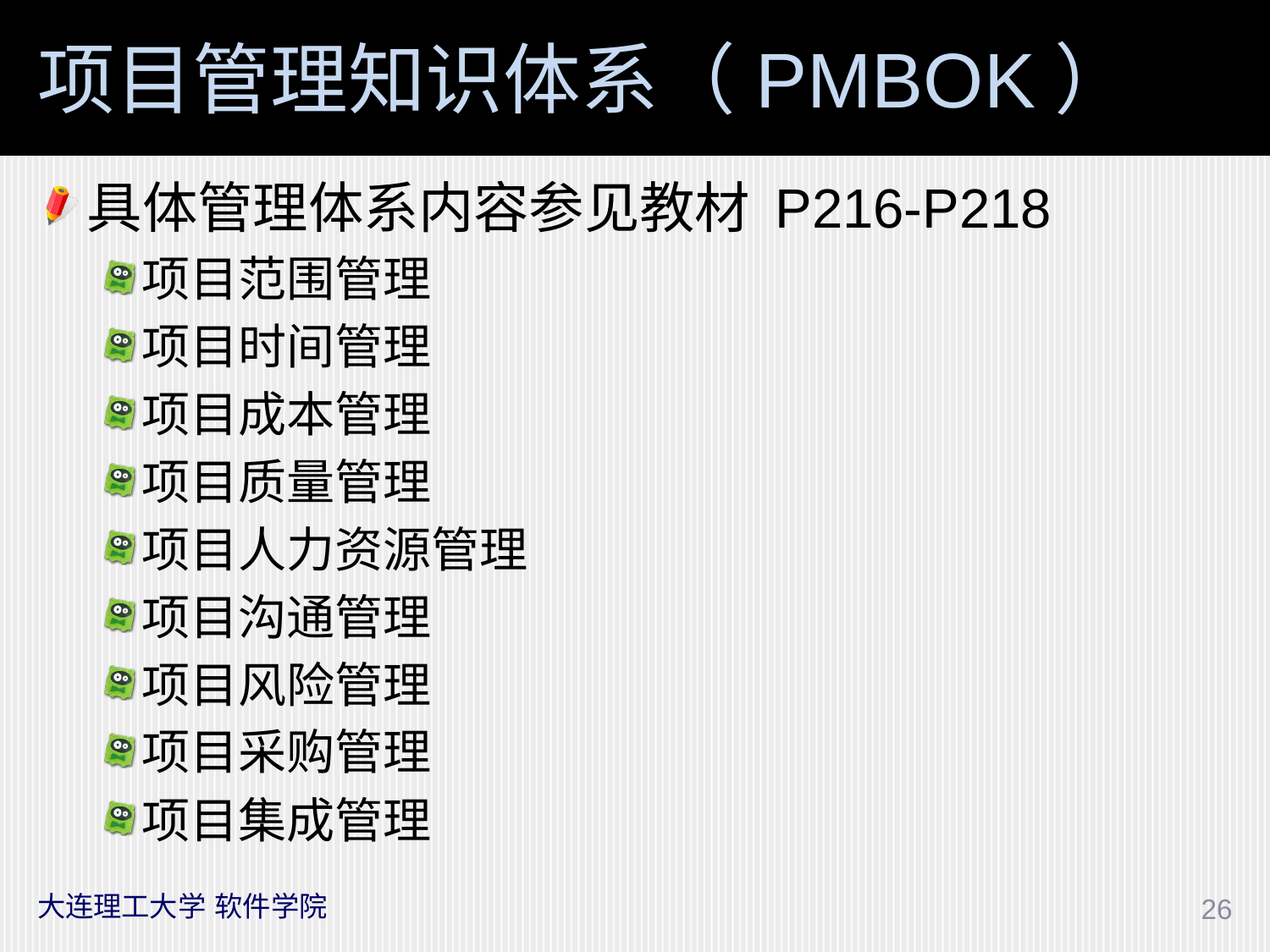

# 项目管理知识体系（PMBOK）
具体管理体系内容参见教材 P216-P218
项目范围管理
项目时间管理
项目成本管理
项目质量管理
项目人力资源管理
项目沟通管理
项目风险管理
项目采购管理
项目集成管理
大连理工大学 软件学院
26